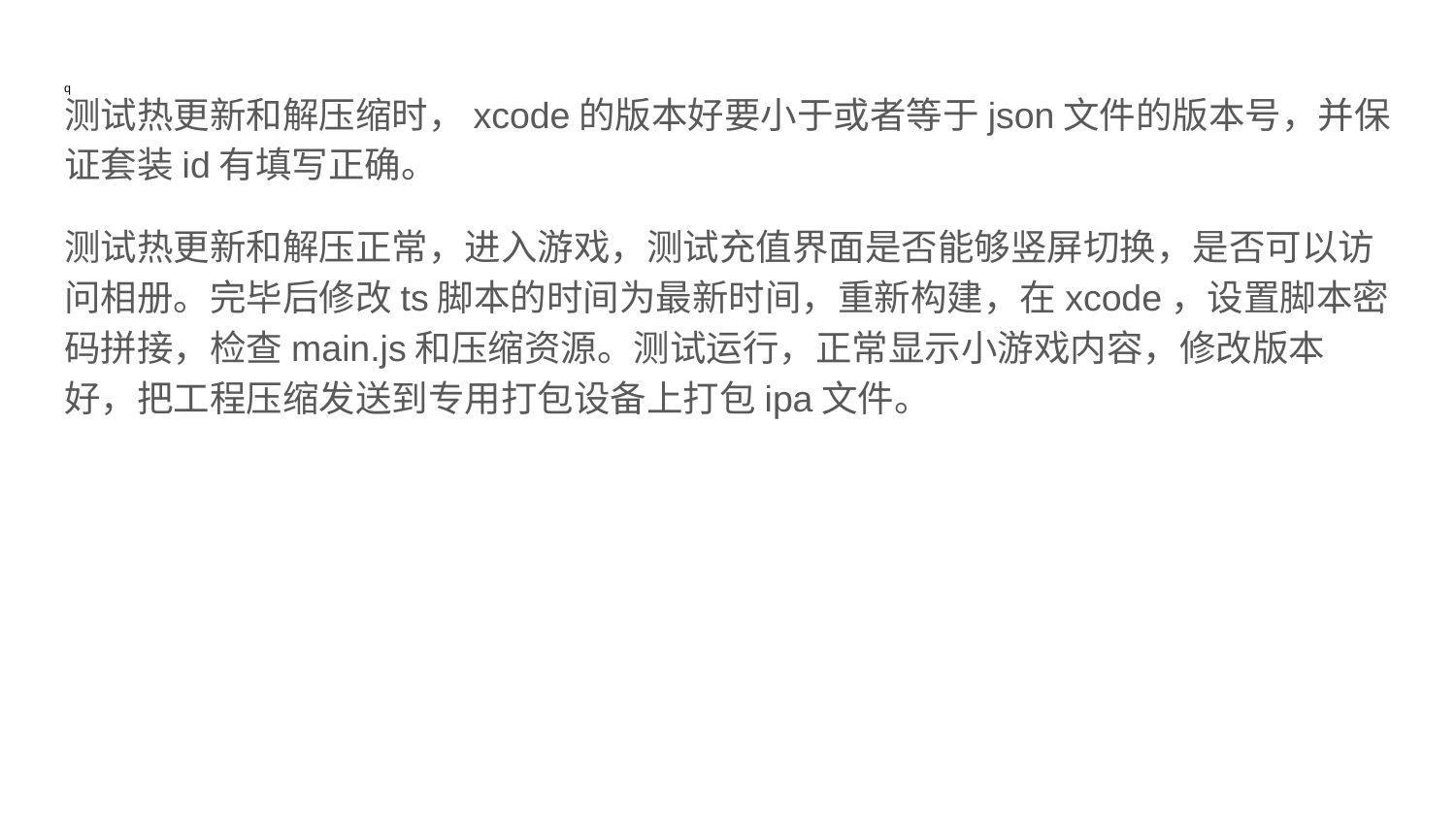

# q
测试热更新和解压缩时，xcode的版本好要小于或者等于json文件的版本号，并保证套装id有填写正确。
测试热更新和解压正常，进入游戏，测试充值界面是否能够竖屏切换，是否可以访问相册。完毕后修改ts脚本的时间为最新时间，重新构建，在xcode，设置脚本密码拼接，检查main.js和压缩资源。测试运行，正常显示小游戏内容，修改版本好，把工程压缩发送到专用打包设备上打包ipa文件。